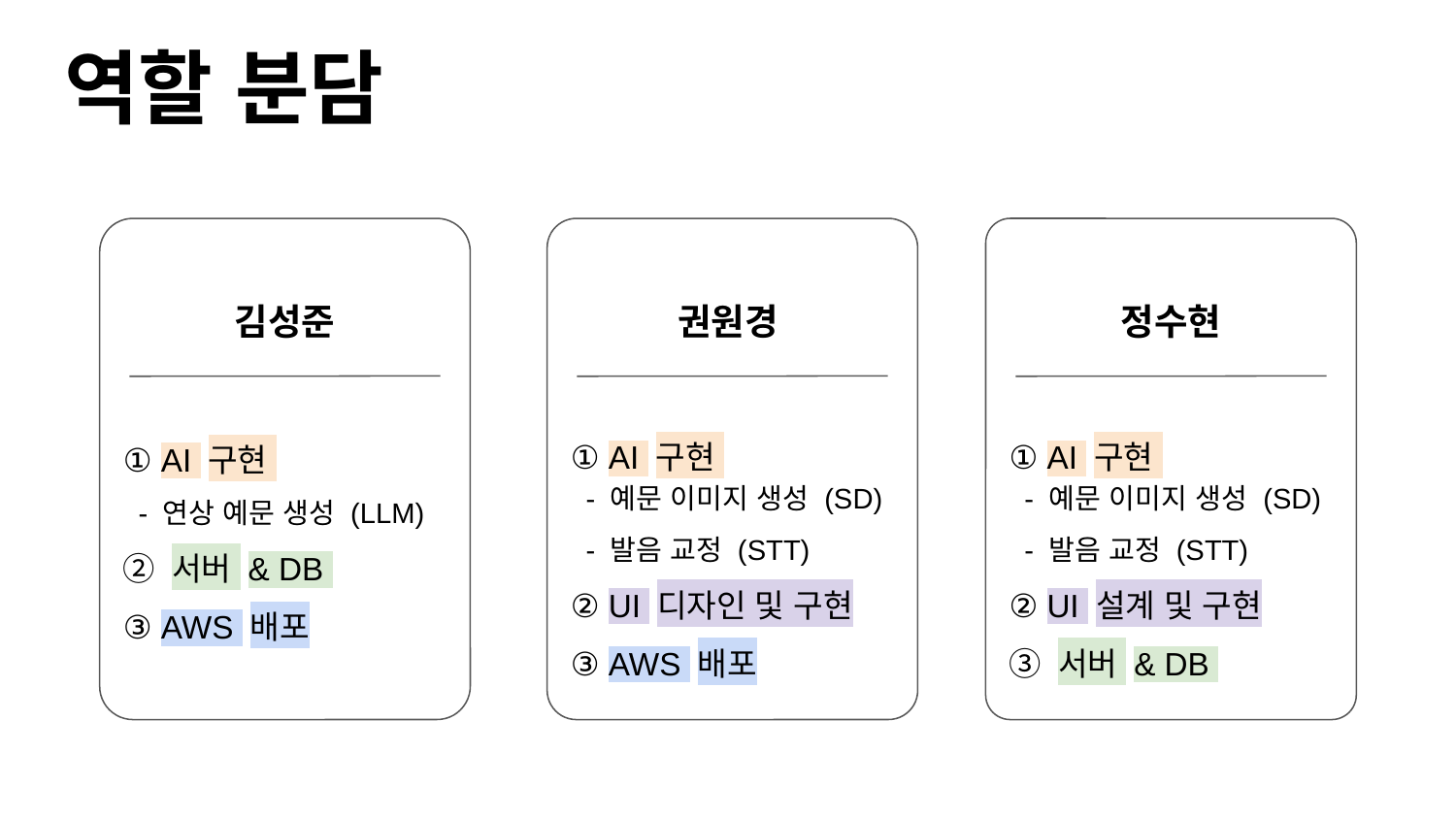

# 역할 분담

김성준
권원경
정수현
① AI 구현
  - 예문 이미지 생성 (SD)
  - 발음 교정 (STT)
② UI 디자인 및 구현
③ AWS 배포
① AI 구현
  - 예문 이미지 생성 (SD)
  - 발음 교정 (STT)
② UI 설계 및 구현
③ 서버 & DB
① AI 구현
  - 연상 예문 생성 (LLM)
② 서버 & DB
③ AWS 배포